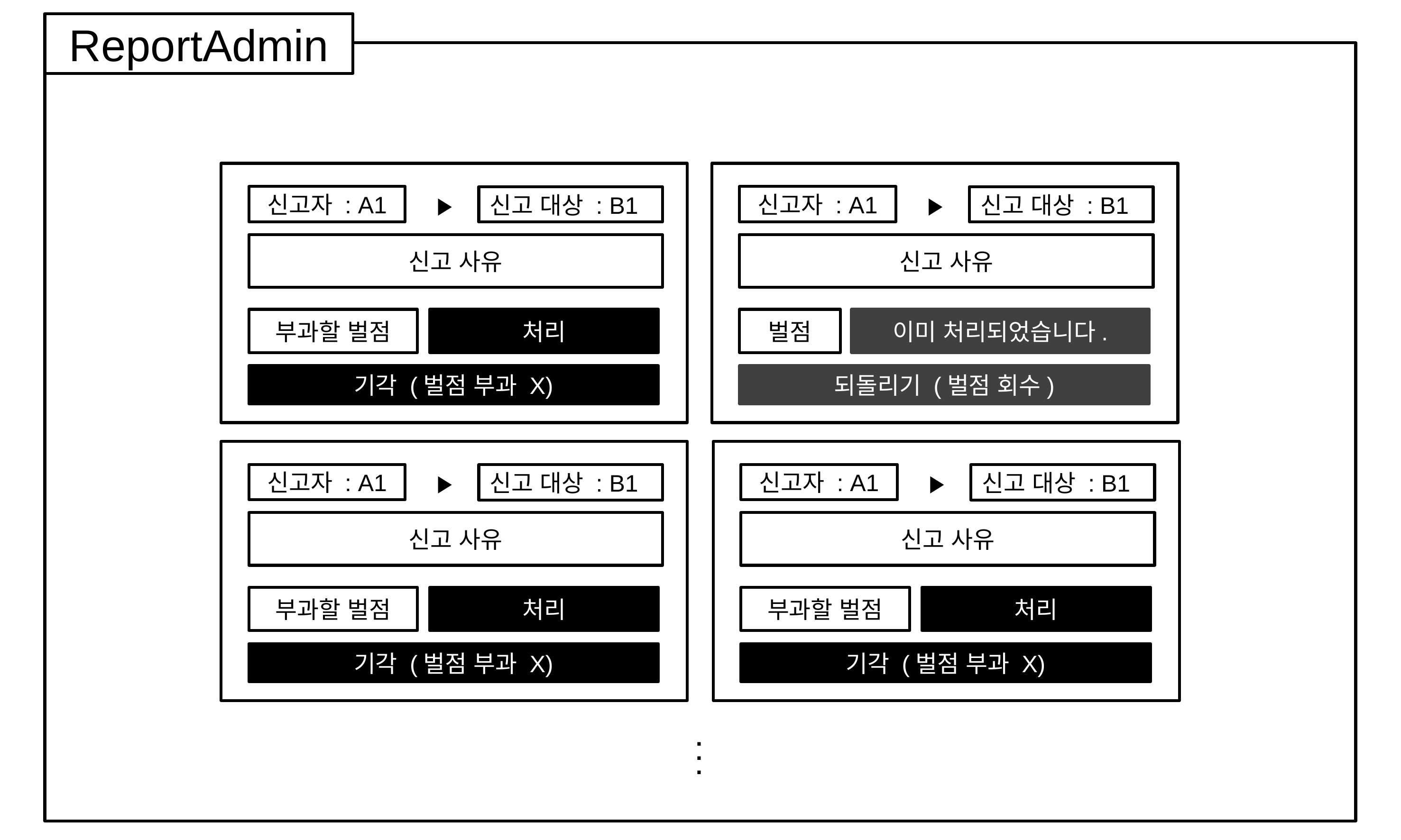

ReportAdmin

신고자 : A1
▶
신고 대상 : B1
신고 사유
부과할 벌점
처리
기각 (벌점 부과 X)

신고자 : A1
▶
신고 대상 : B1
신고 사유
벌점
이미 처리되었습니다.
되돌리기 (벌점 회수)

신고자 : A1
▶
신고 대상 : B1
신고 사유
부과할 벌점
처리
기각 (벌점 부과 X)

신고자 : A1
▶
신고 대상 : B1
신고 사유
부과할 벌점
처리
기각 (벌점 부과 X)
.
.
.